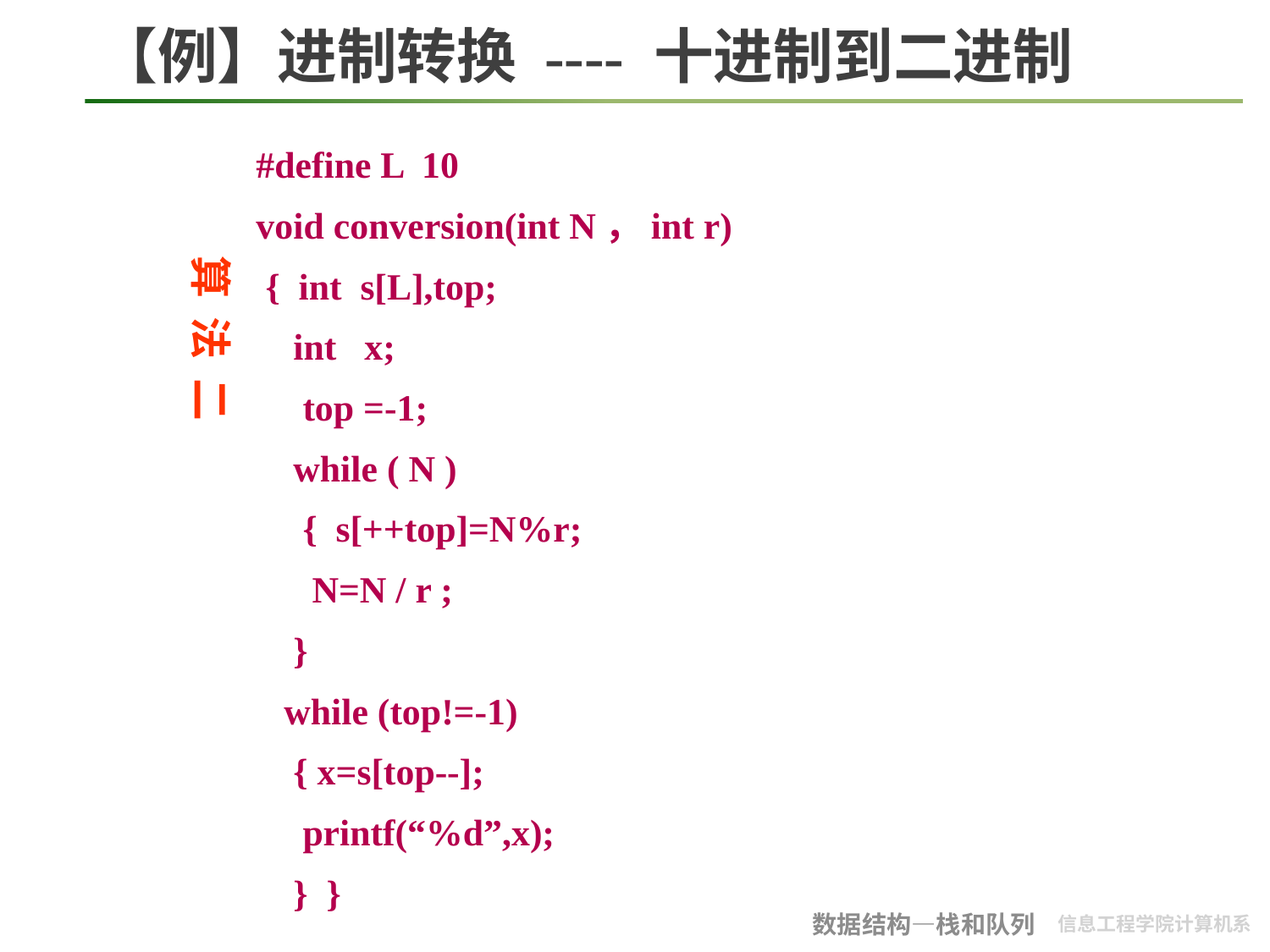

# 【例】进制转换 ---- 十进制到二进制
#define L  10
void conversion(int N，int r)
 {  int  s[L],top;
    int   x;
     top =-1;
    while ( N )
     {  s[++top]=N%r;
      N=N / r ;
    }
   while (top!=-1)
    { x=s[top--];
     printf(“%d”,x);
    }  }

算  法  二